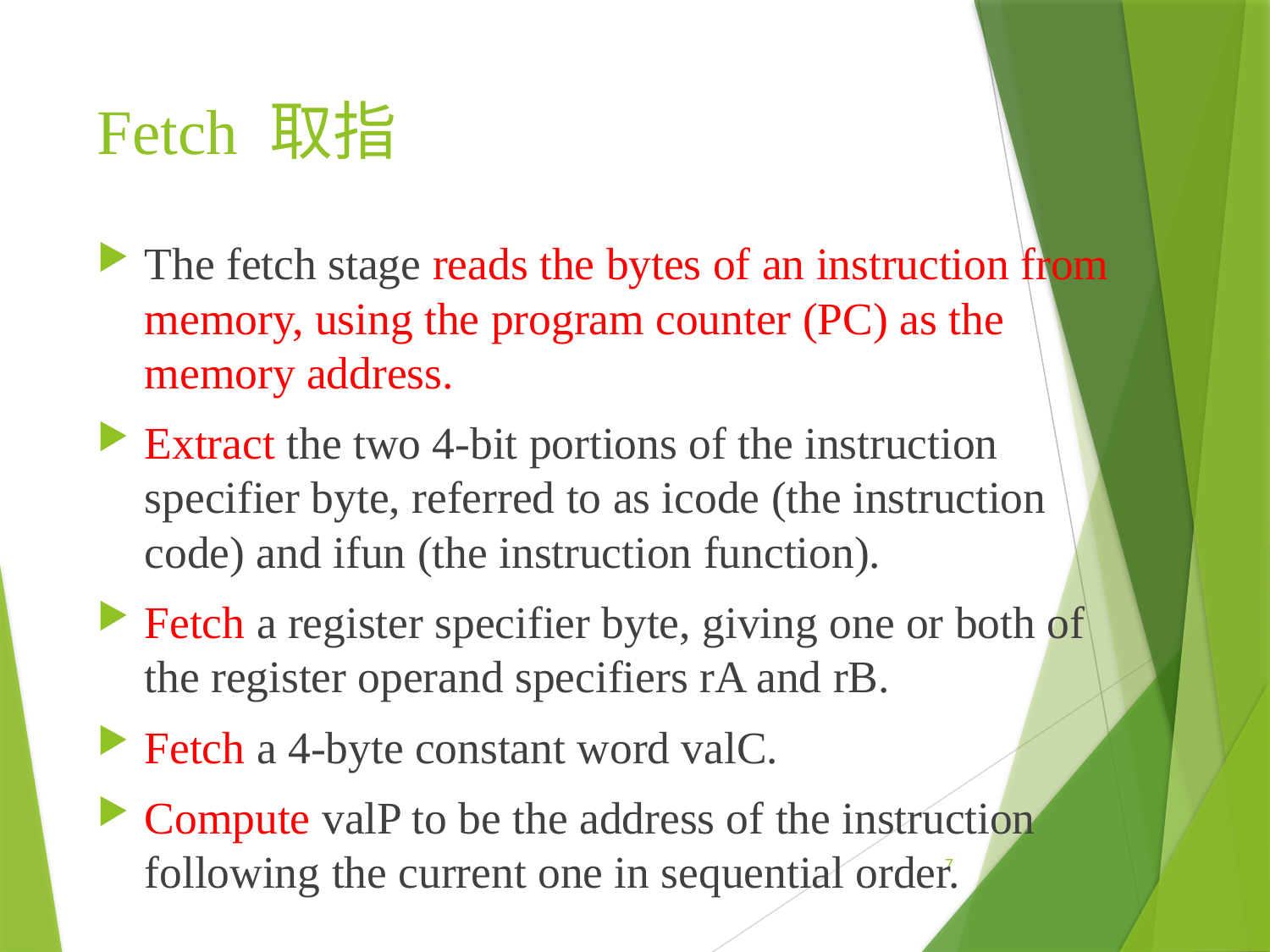

# Fetch 取指
The fetch stage reads the bytes of an instruction from memory, using the program counter (PC) as the memory address.
Extract the two 4-bit portions of the instruction specifier byte, referred to as icode (the instruction code) and ifun (the instruction function).
Fetch a register specifier byte, giving one or both of the register operand specifiers rA and rB.
Fetch a 4-byte constant word valC.
Compute valP to be the address of the instruction following the current one in sequential order.
7